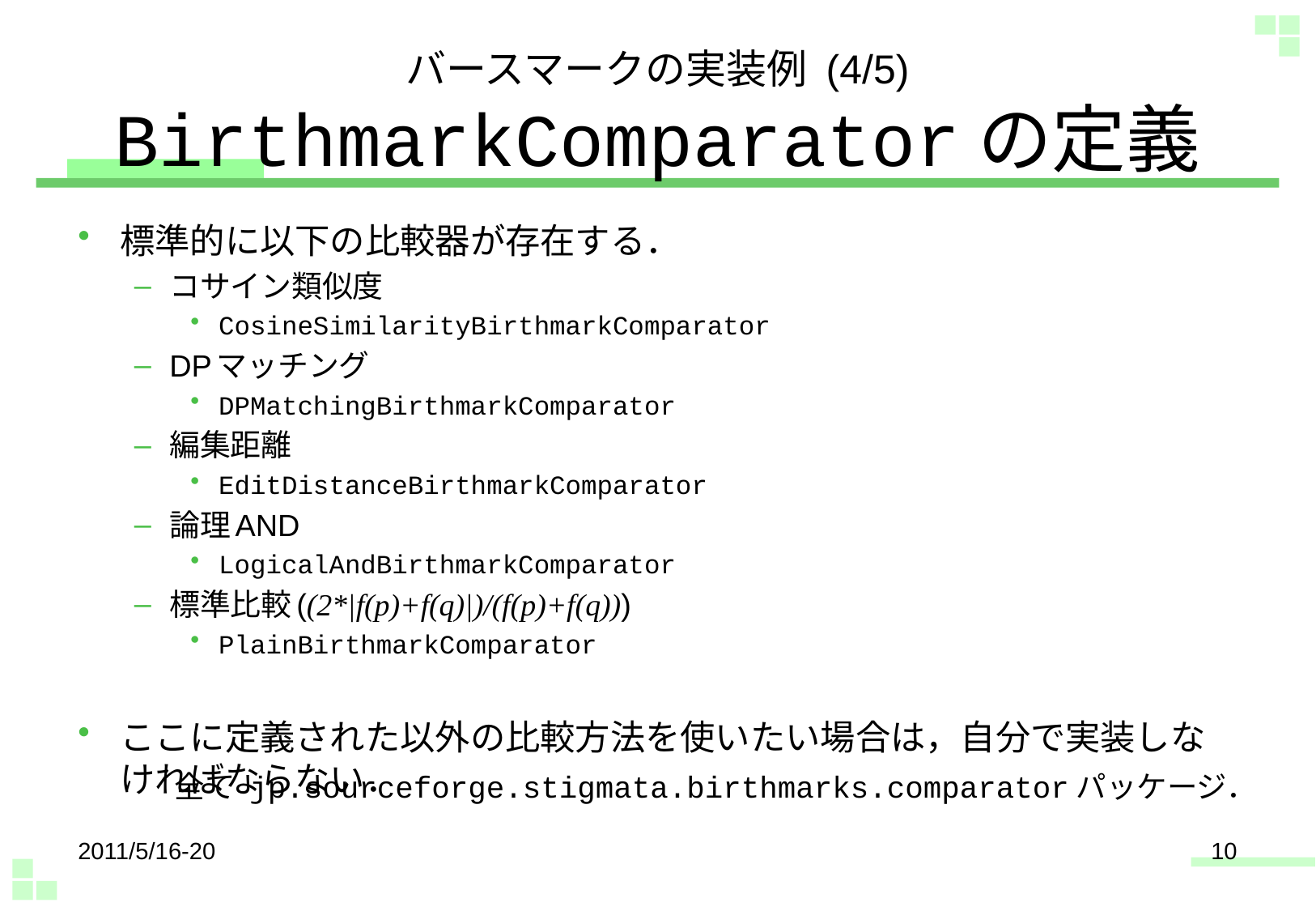

# バースマークの実装例 (4/5) BirthmarkComparatorの定義
標準的に以下の比較器が存在する．
コサイン類似度
CosineSimilarityBirthmarkComparator
DPマッチング
DPMatchingBirthmarkComparator
編集距離
EditDistanceBirthmarkComparator
論理AND
LogicalAndBirthmarkComparator
標準比較((2*|f(p)+f(q)|)/(f(p)+f(q)))
PlainBirthmarkComparator

ここに定義された以外の比較方法を使いたい場合は，自分で実装しなければならない．
全て jp.sourceforge.stigmata.birthmarks.comparatorパッケージ．
2011/5/16-20
10